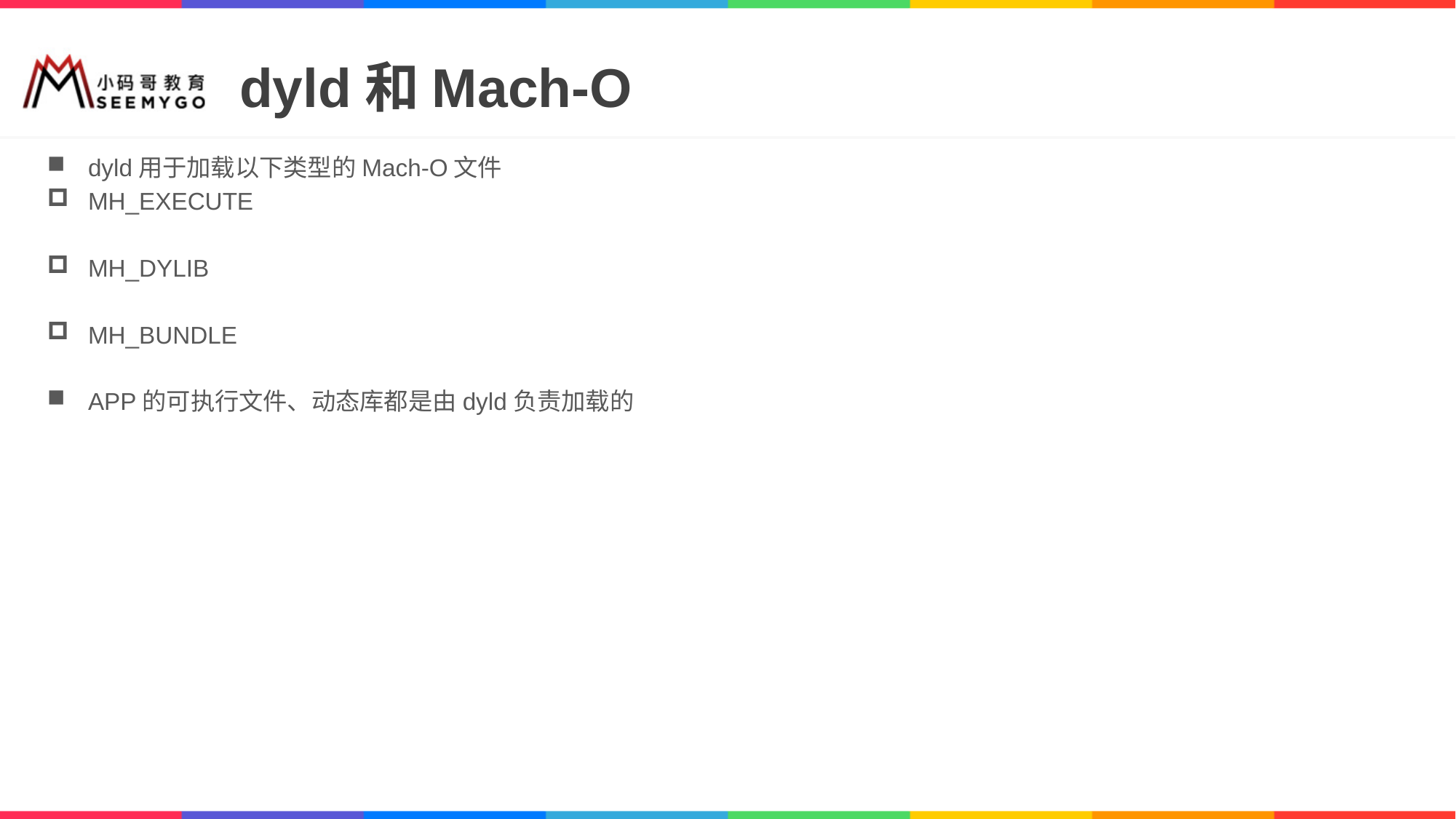

# dyld和Mach-O
dyld用于加载以下类型的Mach-O文件
MH_EXECUTE

MH_DYLIB

MH_BUNDLE

APP的可执行文件、动态库都是由dyld负责加载的